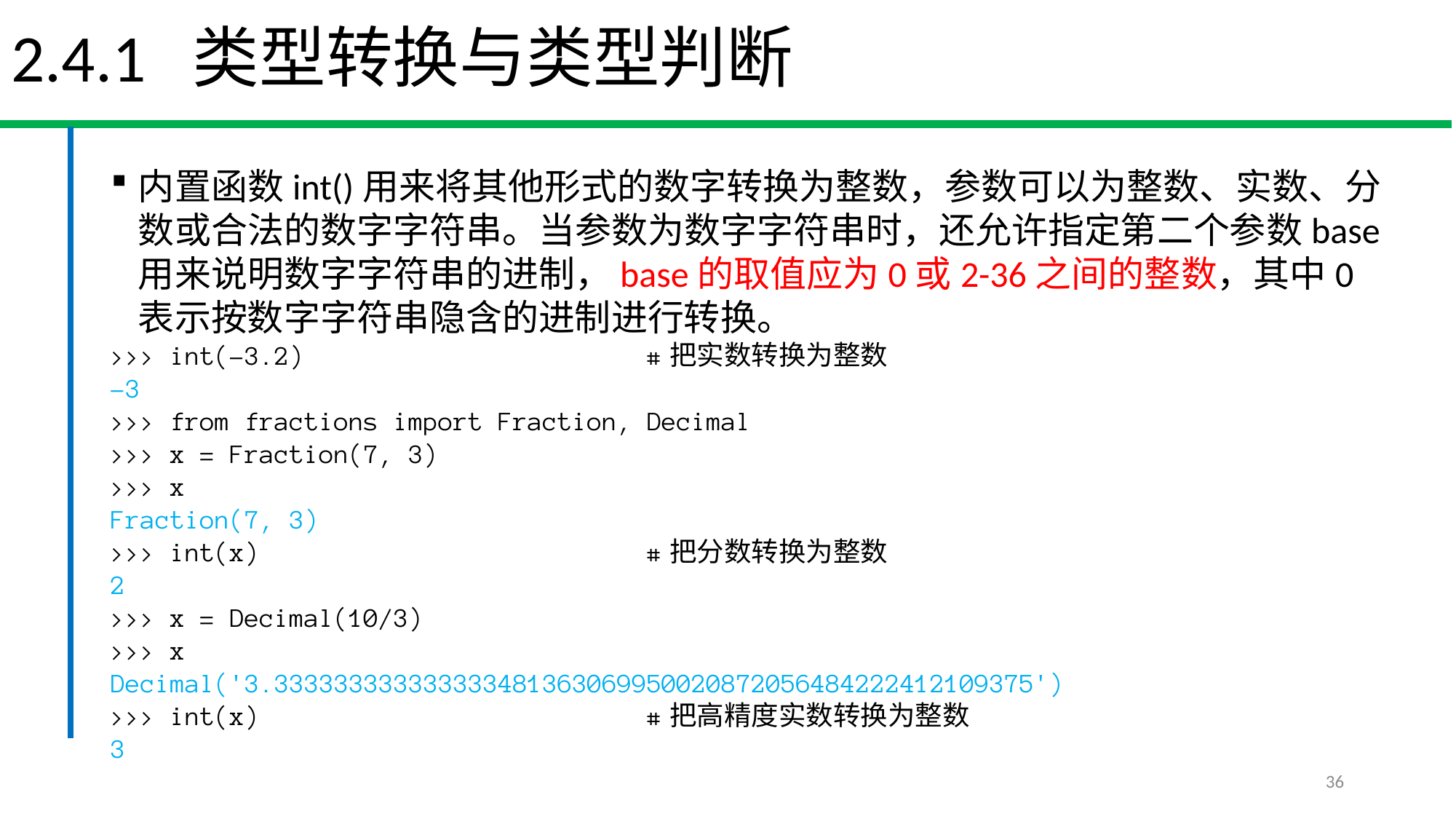

2.4.1  类型转换与类型判断
内置函数int()用来将其他形式的数字转换为整数，参数可以为整数、实数、分数或合法的数字字符串。当参数为数字字符串时，还允许指定第二个参数base用来说明数字字符串的进制，base的取值应为0或2-36之间的整数，其中0表示按数字字符串隐含的进制进行转换。
>>> int(-3.2)                       #把实数转换为整数
-3
>>> from fractions import Fraction, Decimal
>>> x = Fraction(7, 3)
>>> x
Fraction(7, 3)
>>> int(x)                          #把分数转换为整数
2
>>> x = Decimal(10/3)
>>> x
Decimal('3.333333333333333481363069950020872056484222412109375')
>>> int(x)                          #把高精度实数转换为整数
3
36